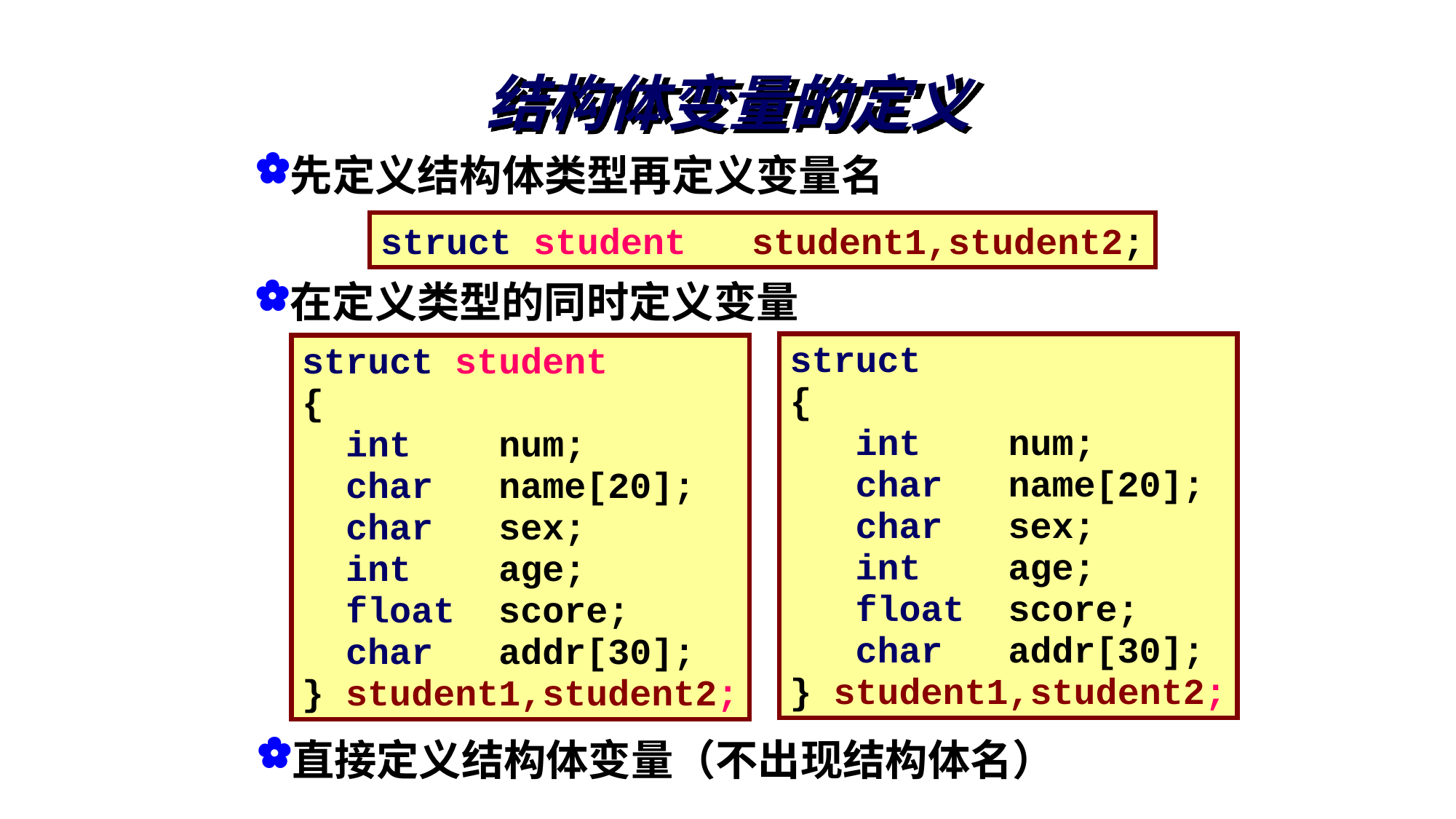

结构体变量的定义
先定义结构体类型再定义变量名
struct student   student1,student2;
在定义类型的同时定义变量
struct
{
   int    num;
   char   name[20];
   char   sex;
   int    age;
   float  score;
   char   addr[30];
} student1,student2;
struct student
{
  int    num;
  char   name[20];
  char   sex;
  int    age;
  float  score;
  char   addr[30];
} student1,student2;
直接定义结构体变量（不出现结构体名）